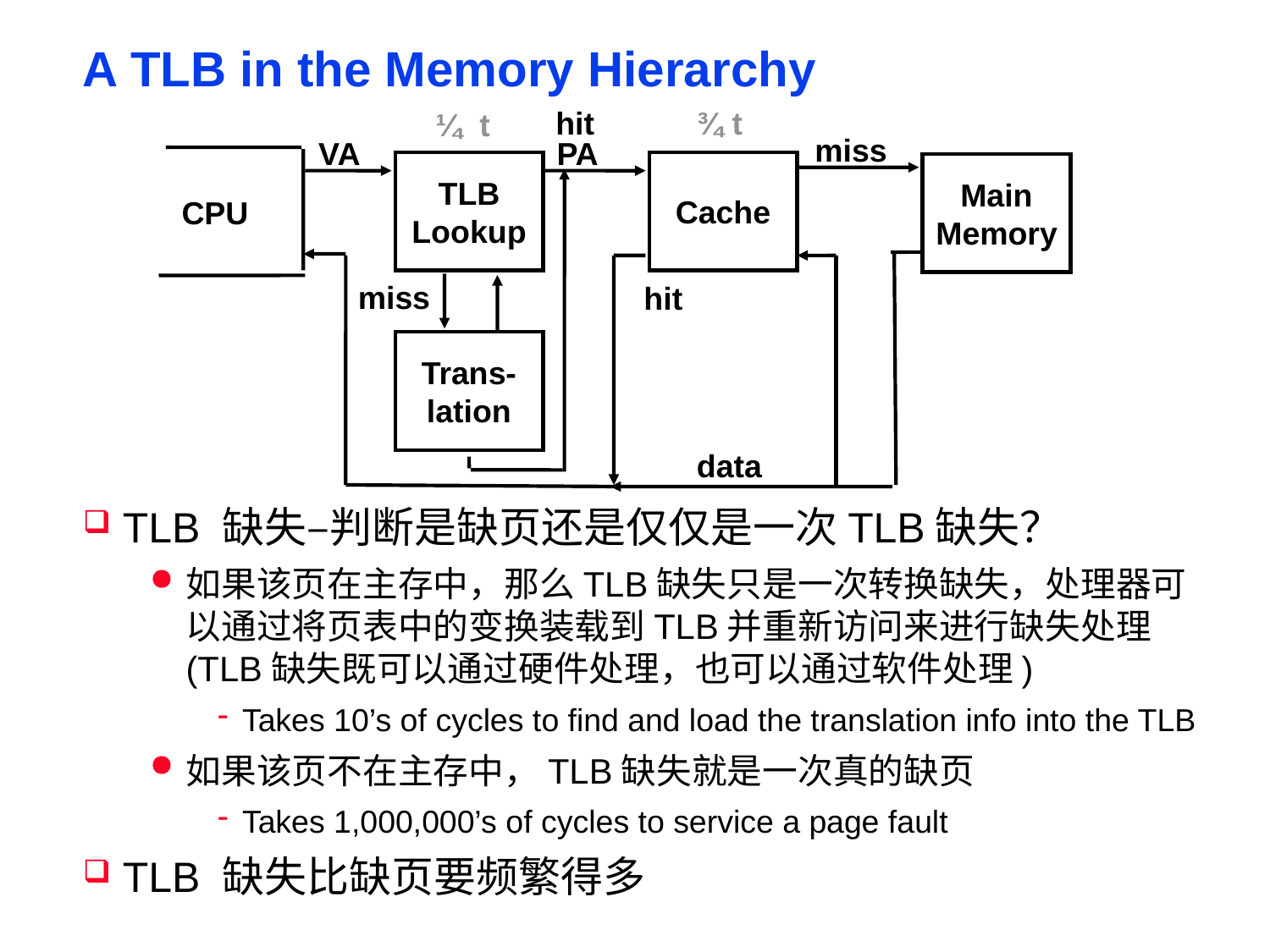

# A TLB in the Memory Hierarchy
hit
¾ t
¼  t
miss
VA
PA

TLB
Lookup
Cache
Main
Memory

CPU

miss
hit
Trans-
lation
data

TLB 缺失–判断是缺页还是仅仅是一次TLB缺失？
如果该页在主存中，那么TLB缺失只是一次转换缺失，处理器可以通过将页表中的变换装载到TLB并重新访问来进行缺失处理(TLB缺失既可以通过硬件处理，也可以通过软件处理)
Takes 10’s of cycles to find and load the translation info into the TLB
如果该页不在主存中，TLB缺失就是一次真的缺页
Takes 1,000,000’s of cycles to service a page fault
TLB 缺失比缺页要频繁得多